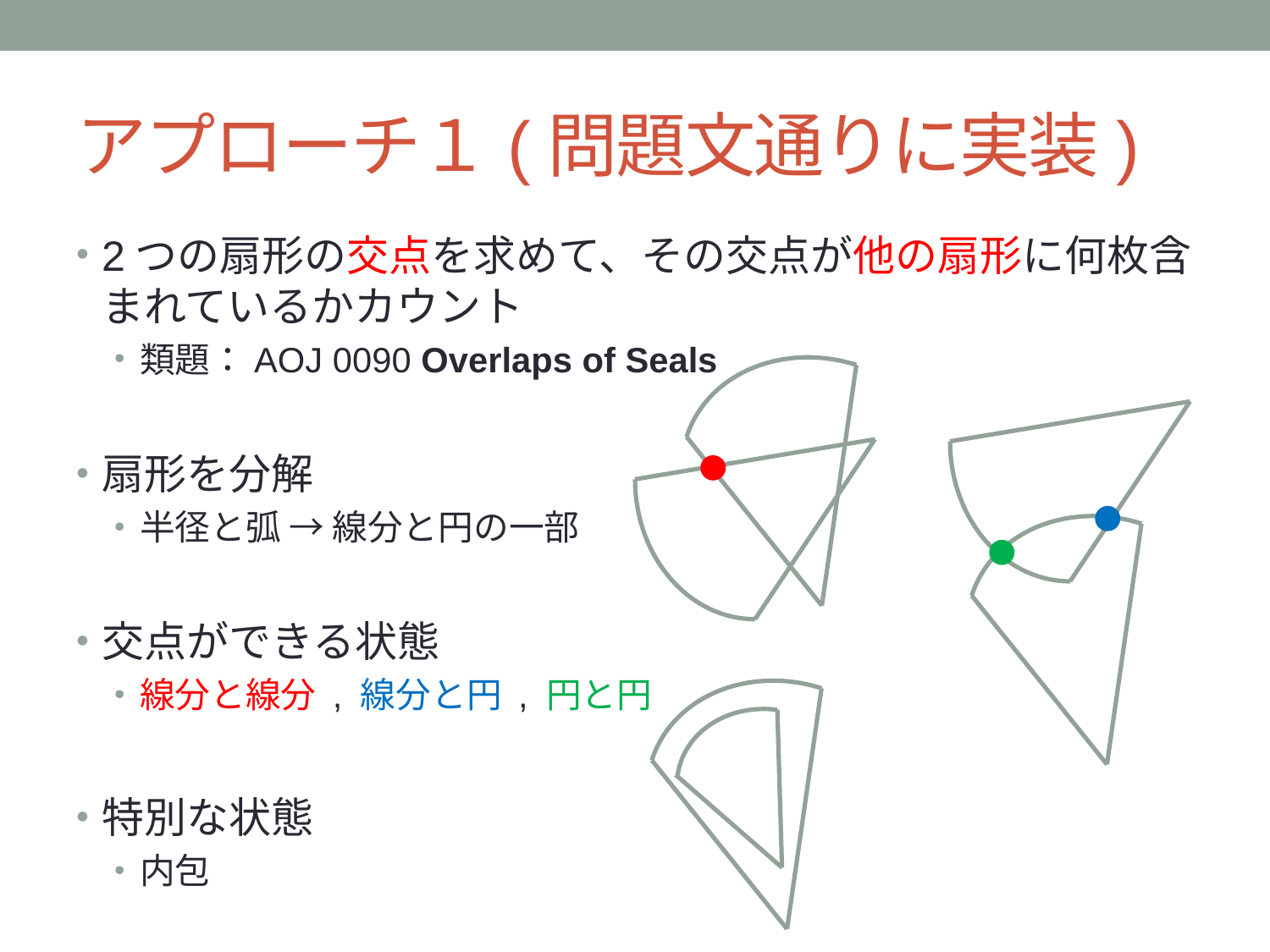

# アプローチ１(問題文通りに実装)
2つの扇形の交点を求めて、その交点が他の扇形に何枚含まれているかカウント
類題：AOJ 0090 Overlaps of Seals

扇形を分解
半径と弧 → 線分と円の一部

交点ができる状態
線分と線分 , 線分と円 , 円と円

特別な状態
内包